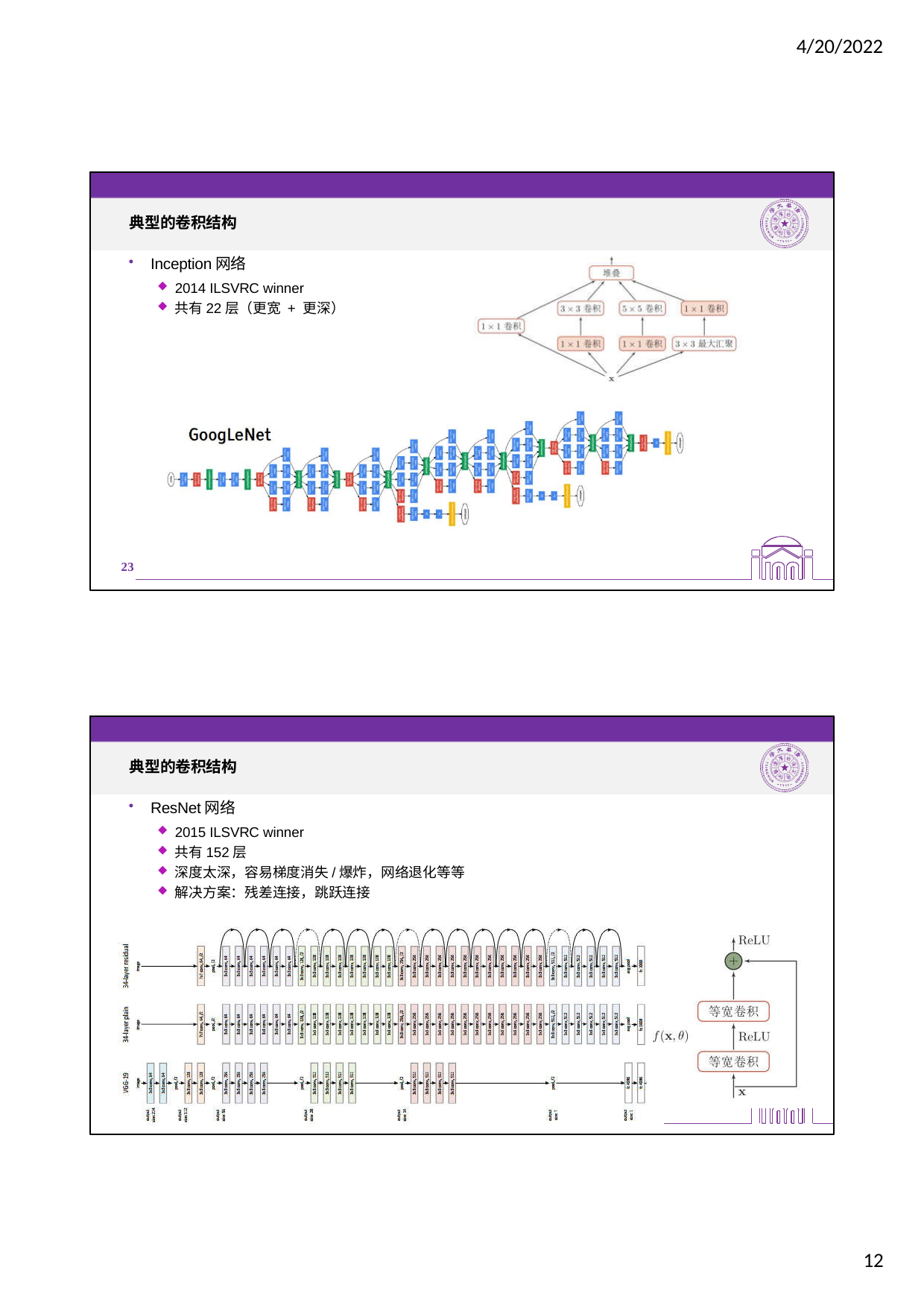

4/20/2022

典型的卷积结构

Inception网络
2014 ILSVRC winner
共有22层（更宽 + 更深）

23

典型的卷积结构

ResNet网络
2015 ILSVRC winner
共有152层
深度太深，容易梯度消失/爆炸，网络退化等等
解决方案：残差连接，跳跃连接

24

12